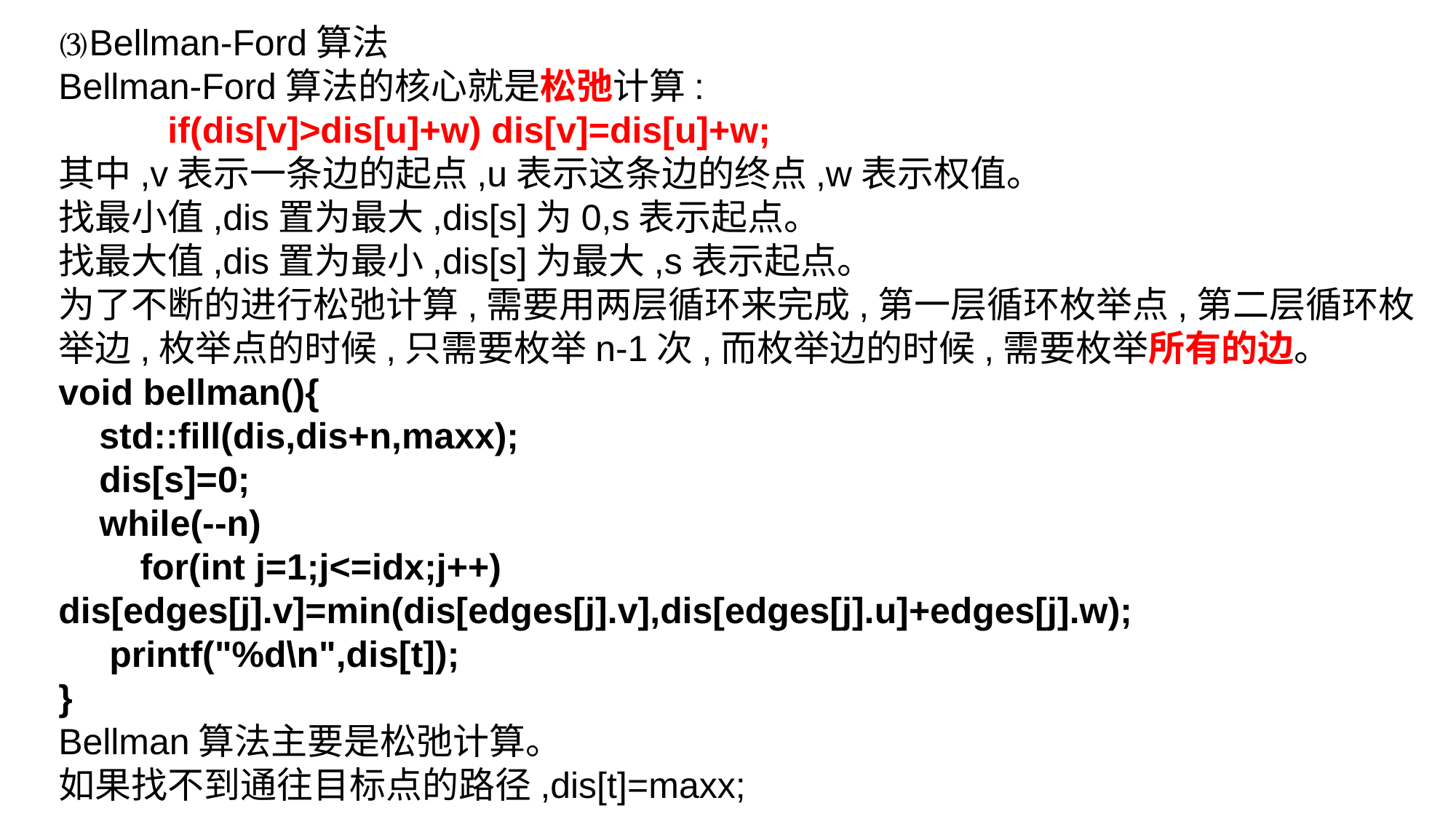

⑶Bellman-Ford算法
Bellman-Ford算法的核心就是松弛计算:
	if(dis[v]>dis[u]+w) dis[v]=dis[u]+w;
其中,v表示一条边的起点,u表示这条边的终点,w表示权值。
找最小值,dis置为最大,dis[s]为0,s表示起点。
找最大值,dis置为最小,dis[s]为最大,s表示起点。
为了不断的进行松弛计算,需要用两层循环来完成,第一层循环枚举点,第二层循环枚举边,枚举点的时候,只需要枚举n-1次,而枚举边的时候,需要枚举所有的边。
void bellman(){
    std::fill(dis,dis+n,maxx);
    dis[s]=0;
    while(--n)
        for(int j=1;j<=idx;j++) 	dis[edges[j].v]=min(dis[edges[j].v],dis[edges[j].u]+edges[j].w);
     printf("%d\n",dis[t]);
}
Bellman算法主要是松弛计算。
如果找不到通往目标点的路径,dis[t]=maxx;